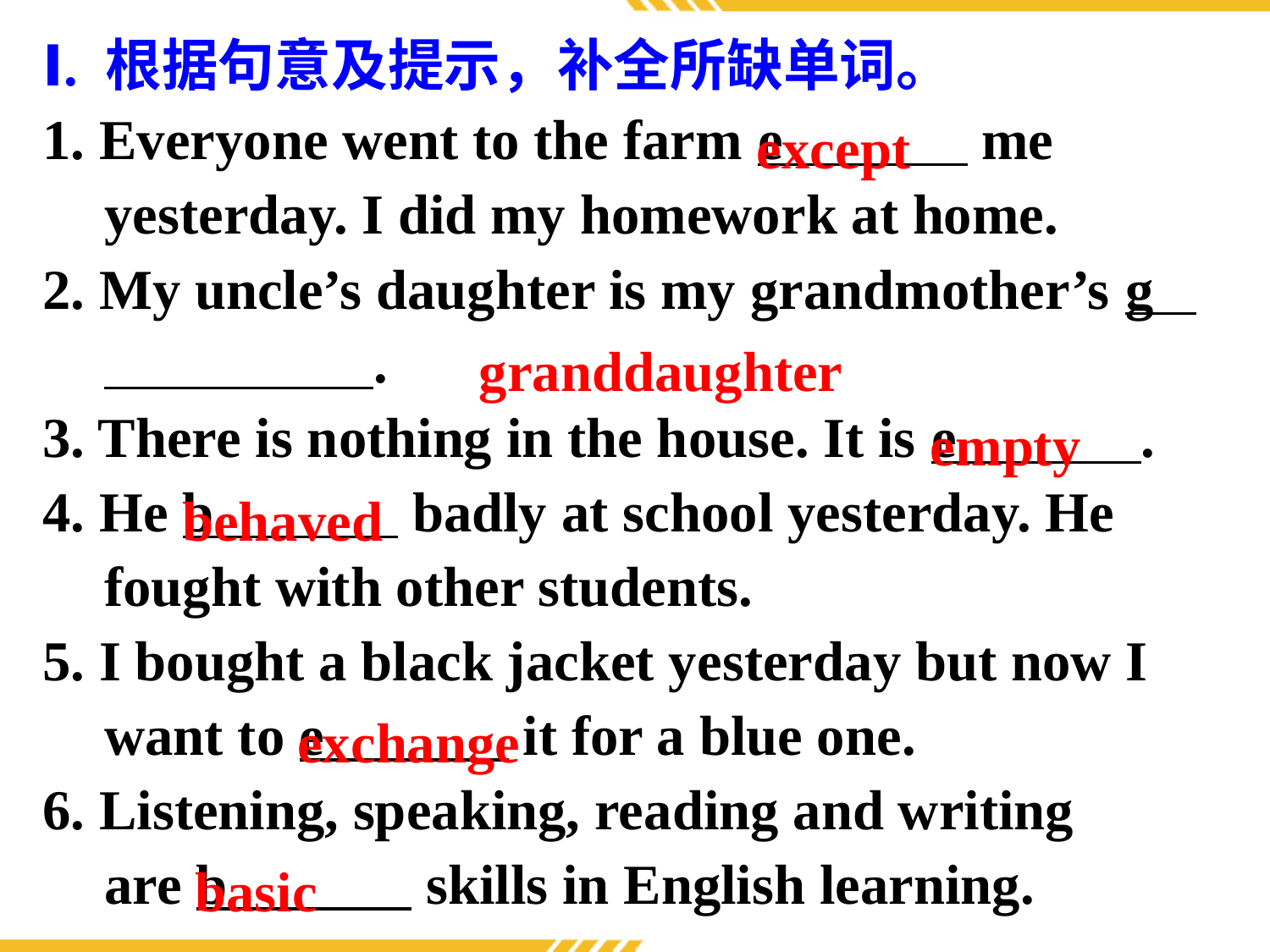

Ⅰ. 根据句意及提示，补全所缺单词。
1. Everyone went to the farm e              me yesterday. I did my homework at home.
2. My uncle’s daughter is my grandmother’s g                       .
3. There is nothing in the house. It is e             .
4. He b              badly at school yesterday. He fought with other students.
5. I bought a black jacket yesterday but now I want to e              it for a blue one.
6. Listening, speaking, reading and writing are b              skills in English learning.
except
granddaughter
empty
behaved
exchange
basic